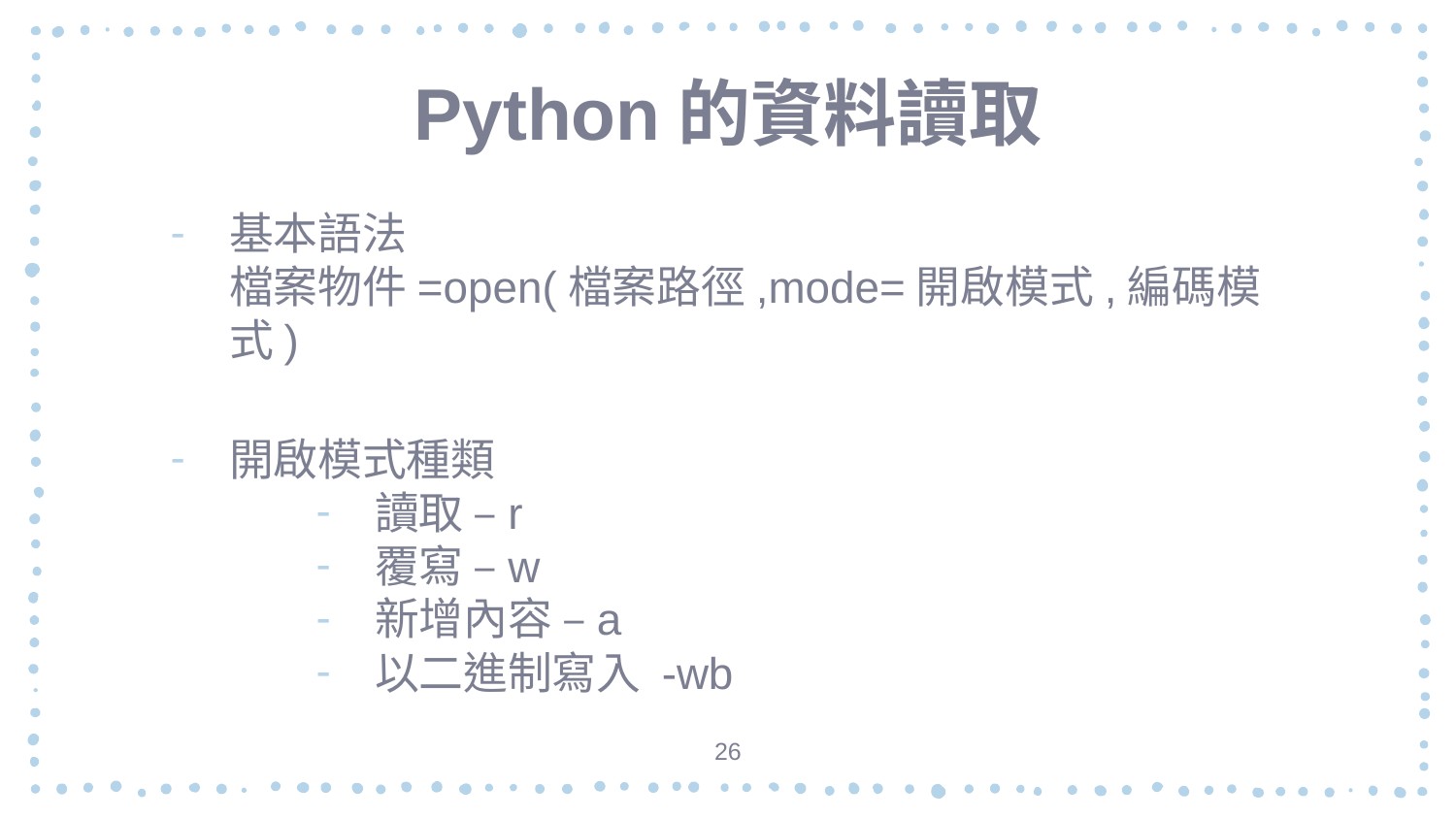

# Python的資料讀取
基本語法
檔案物件=open(檔案路徑,mode=開啟模式,編碼模式)

開啟模式種類
讀取 –r
覆寫 –w
新增內容 –a
以二進制寫入 -wb

26